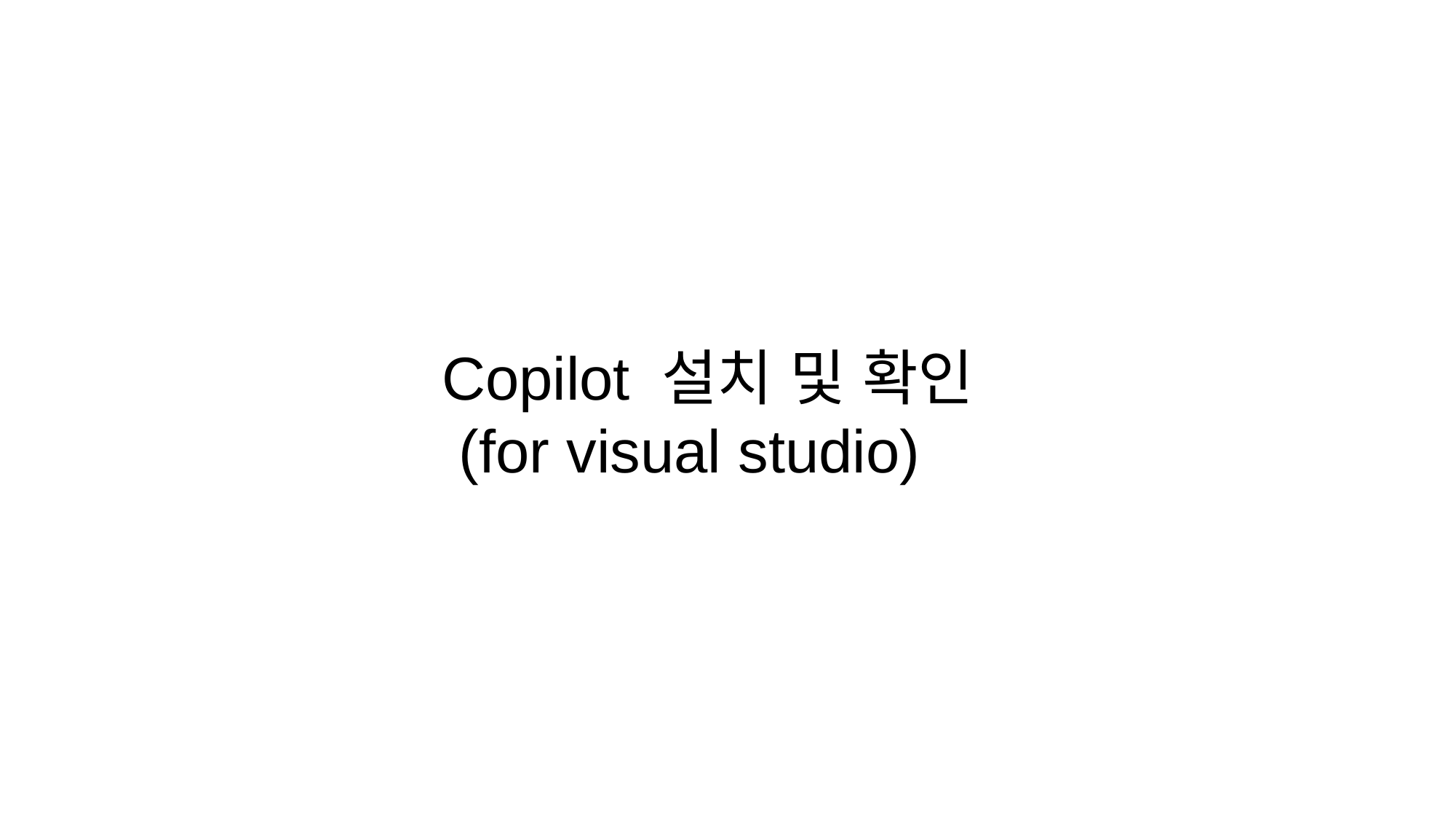

Copilot 설치 및 확인
 (for visual studio)